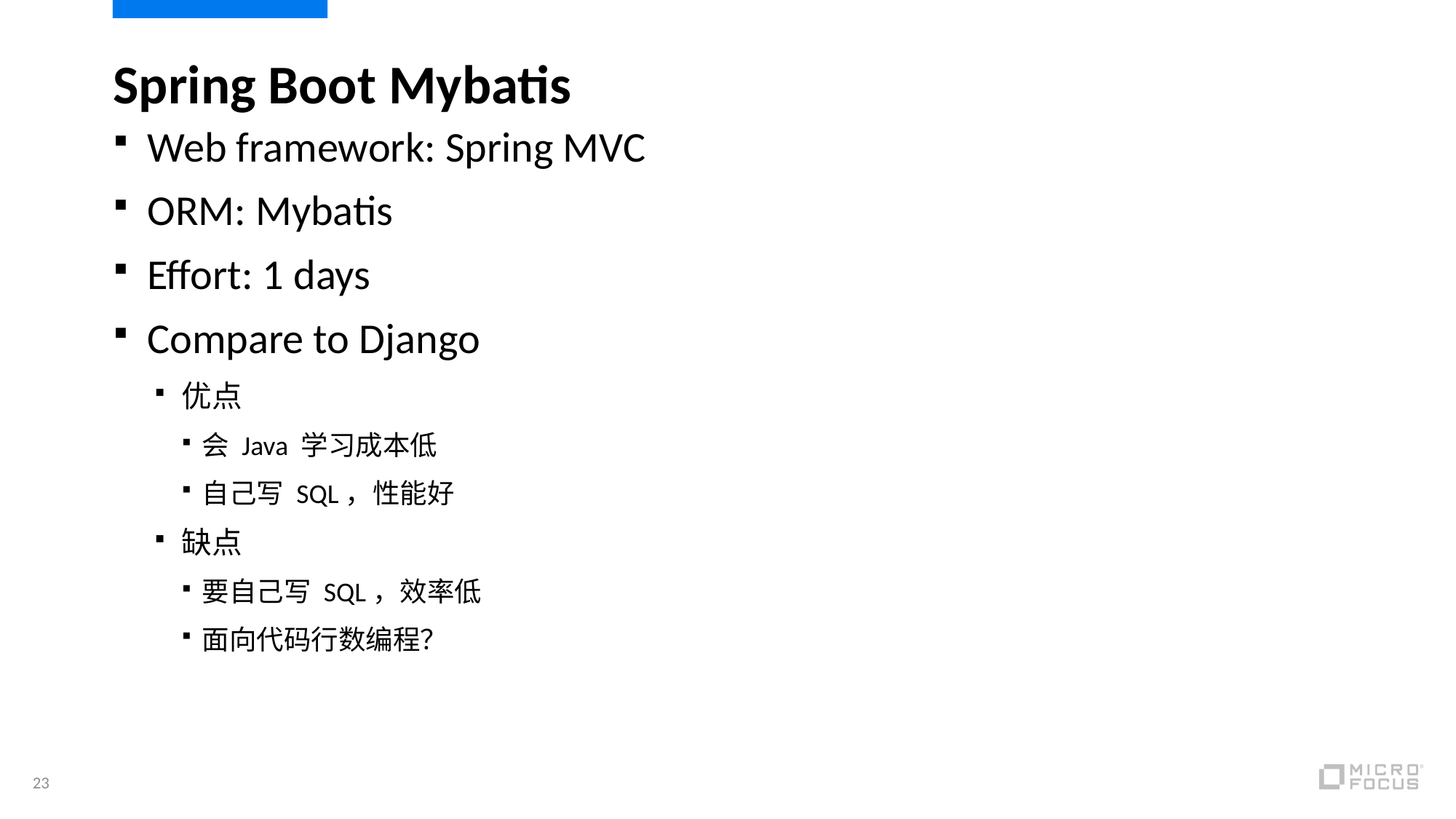

# Spring Boot Mybatis
Web framework: Spring MVC
ORM: Mybatis
Effort: 1 days
Compare to Django
优点
会 Java 学习成本低
自己写 SQL，性能好
缺点
要自己写 SQL，效率低
面向代码行数编程？

23